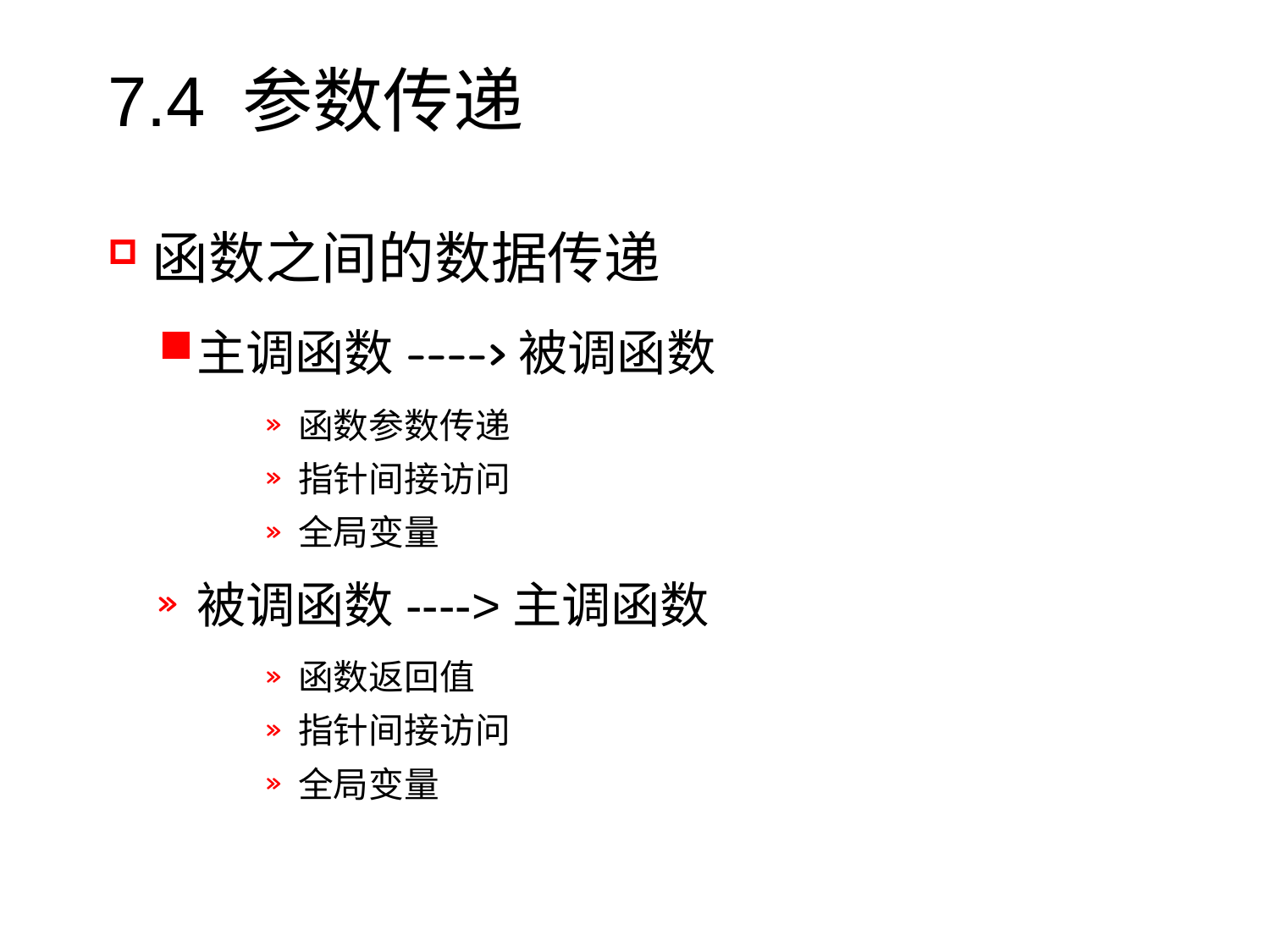

# 7.4 参数传递
函数之间的数据传递
主调函数---->被调函数
函数参数传递
指针间接访问
全局变量
被调函数---->主调函数
函数返回值
指针间接访问
全局变量